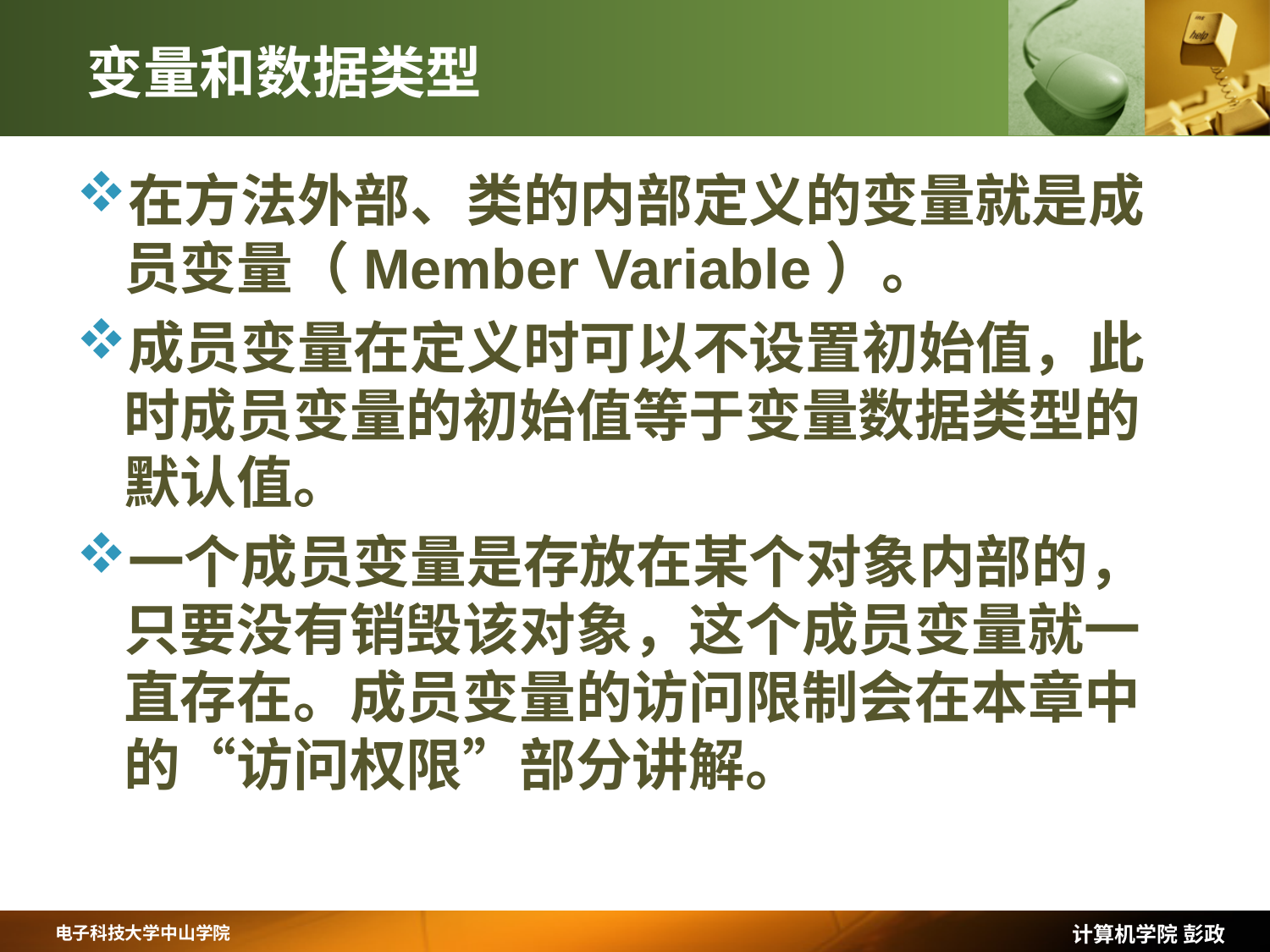

# 变量和数据类型
在方法外部、类的内部定义的变量就是成员变量（Member Variable）。
成员变量在定义时可以不设置初始值，此时成员变量的初始值等于变量数据类型的默认值。
一个成员变量是存放在某个对象内部的，只要没有销毁该对象，这个成员变量就一直存在。成员变量的访问限制会在本章中的“访问权限”部分讲解。
计算机学院 彭政
电子科技大学中山学院